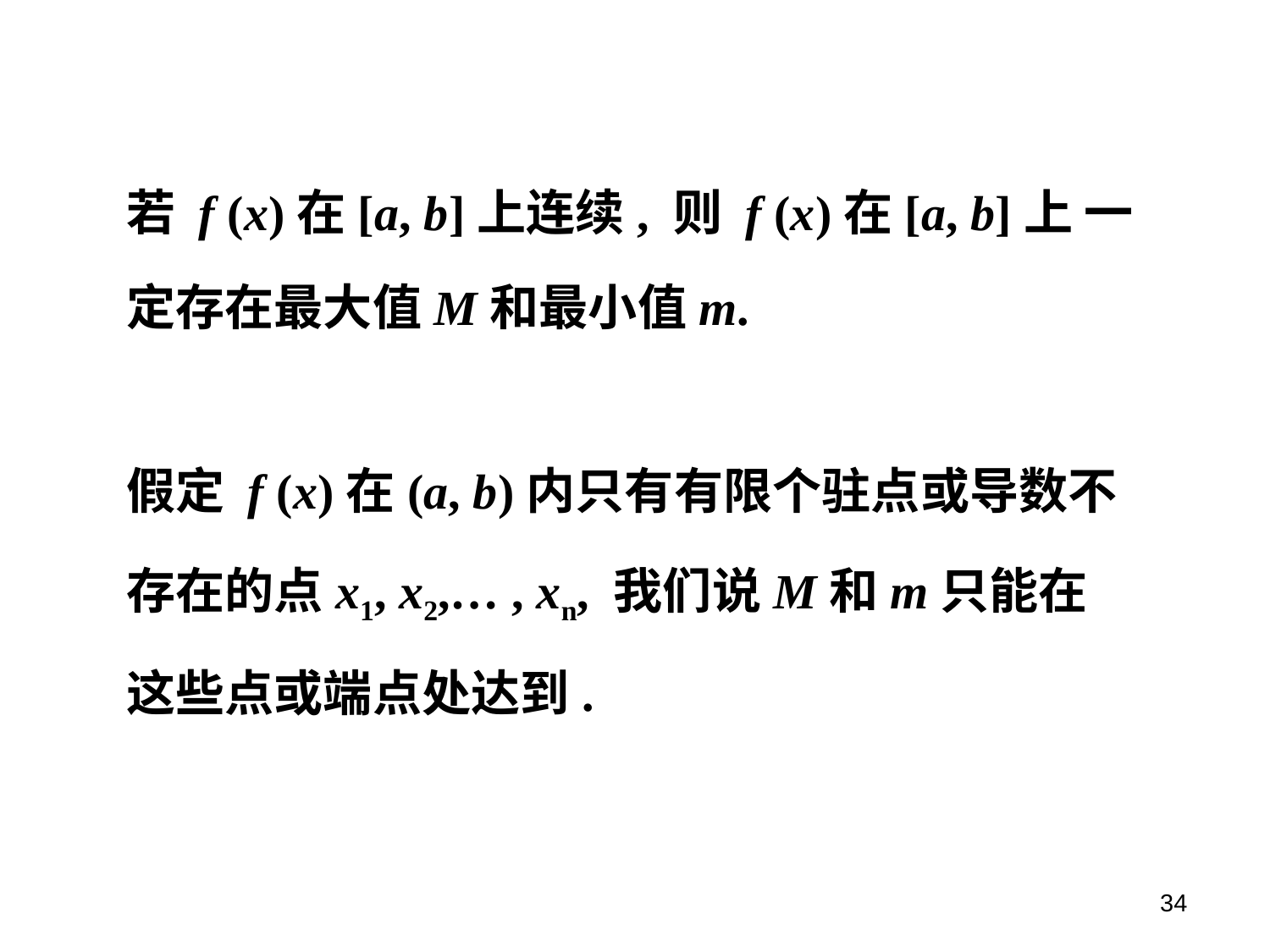

若 f (x)在[a, b]上连续, 则 f (x)在[a, b]上 一定存在最大值M和最小值m.
假定 f (x)在(a, b)内只有有限个驻点或导数不存在的点x1, x2,… , xn, 我们说M和m只能在这些点或端点处达到.
34